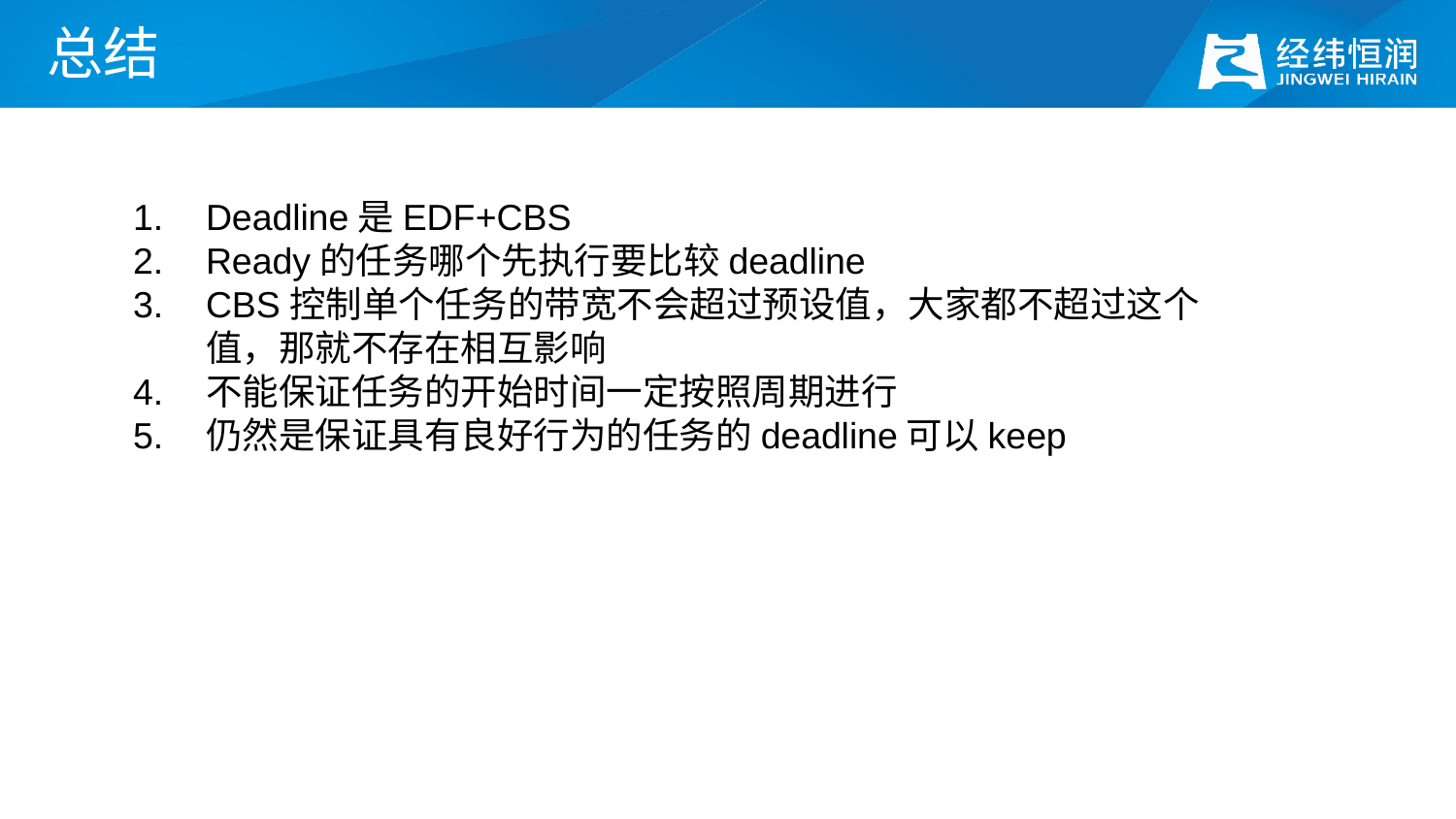

总结

Deadline是EDF+CBS
Ready的任务哪个先执行要比较deadline
CBS控制单个任务的带宽不会超过预设值，大家都不超过这个值，那就不存在相互影响
不能保证任务的开始时间一定按照周期进行
仍然是保证具有良好行为的任务的deadline可以keep